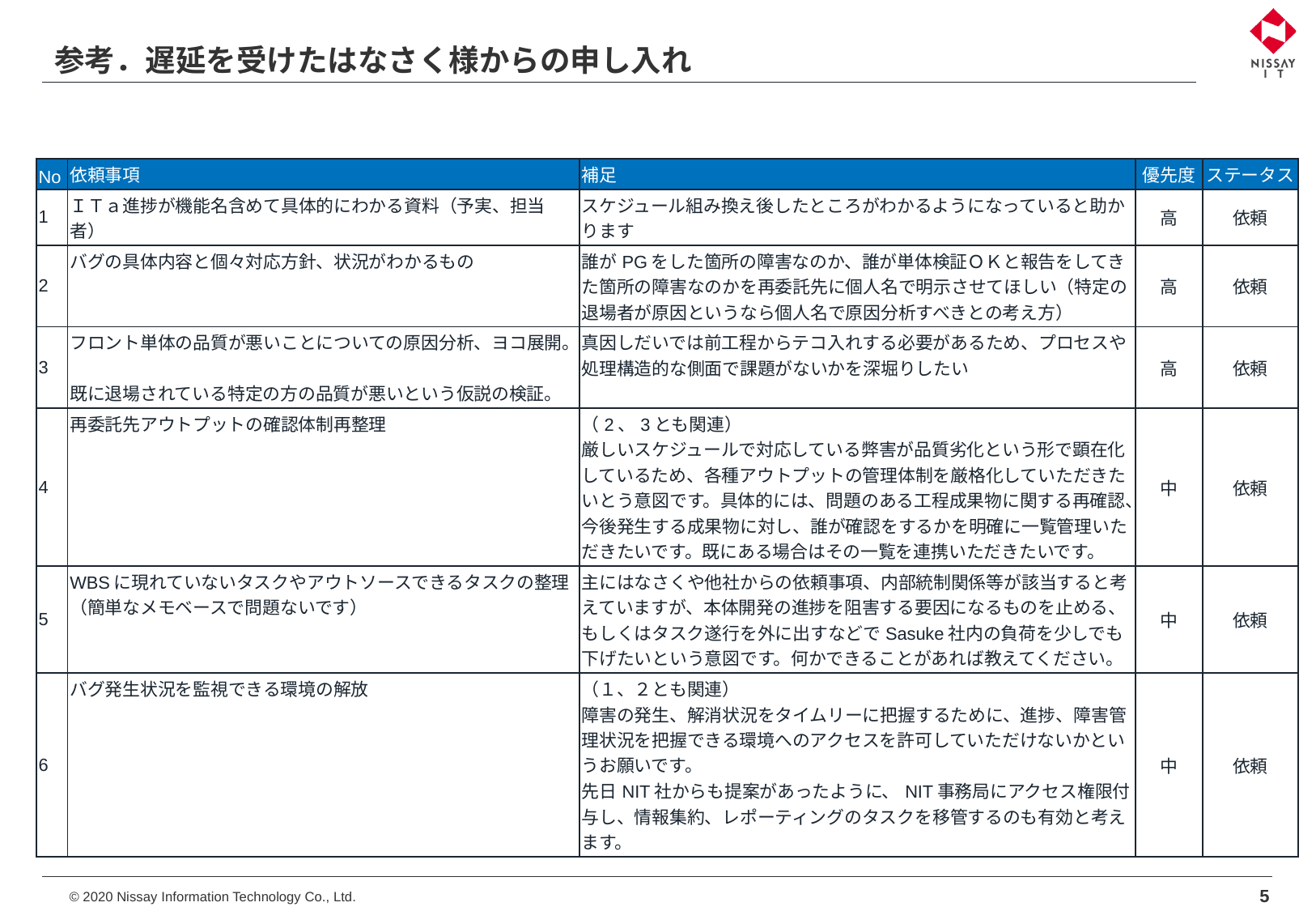

# 参考．遅延を受けたはなさく様からの申し入れ
| No | 依頼事項 | 補足 | 優先度 | ステータス |
| --- | --- | --- | --- | --- |
| 1 | ＩＴａ進捗が機能名含めて具体的にわかる資料（予実、担当者） | スケジュール組み換え後したところがわかるようになっていると助かります | 高 | 依頼 |
| 2 | バグの具体内容と個々対応方針、状況がわかるもの | 誰がPGをした箇所の障害なのか、誰が単体検証ＯＫと報告をしてきた箇所の障害なのかを再委託先に個人名で明示させてほしい（特定の退場者が原因というなら個人名で原因分析すべきとの考え方） | 高 | 依頼 |
| 3 | フロント単体の品質が悪いことについての原因分析、ヨコ展開。 既に退場されている特定の方の品質が悪いという仮説の検証。 | 真因しだいでは前工程からテコ入れする必要があるため、プロセスや処理構造的な側面で課題がないかを深堀りしたい | 高 | 依頼 |
| 4 | 再委託先アウトプットの確認体制再整理 | （2、3とも関連） 厳しいスケジュールで対応している弊害が品質劣化という形で顕在化しているため、各種アウトプットの管理体制を厳格化していただきたいとう意図です。具体的には、問題のある工程成果物に関する再確認、今後発生する成果物に対し、誰が確認をするかを明確に一覧管理いただきたいです。既にある場合はその一覧を連携いただきたいです。 | 中 | 依頼 |
| 5 | WBSに現れていないタスクやアウトソースできるタスクの整理 （簡単なメモベースで問題ないです） | 主にはなさくや他社からの依頼事項、内部統制関係等が該当すると考えていますが、本体開発の進捗を阻害する要因になるものを止める、もしくはタスク遂行を外に出すなどでSasuke社内の負荷を少しでも下げたいという意図です。何かできることがあれば教えてください。 | 中 | 依頼 |
| 6 | バグ発生状況を監視できる環境の解放 | （１、２とも関連） 障害の発生、解消状況をタイムリーに把握するために、進捗、障害管理状況を把握できる環境へのアクセスを許可していただけないかというお願いです。 先日NIT社からも提案があったように、NIT事務局にアクセス権限付与し、情報集約、レポーティングのタスクを移管するのも有効と考えます。 | 中 | 依頼 |
5